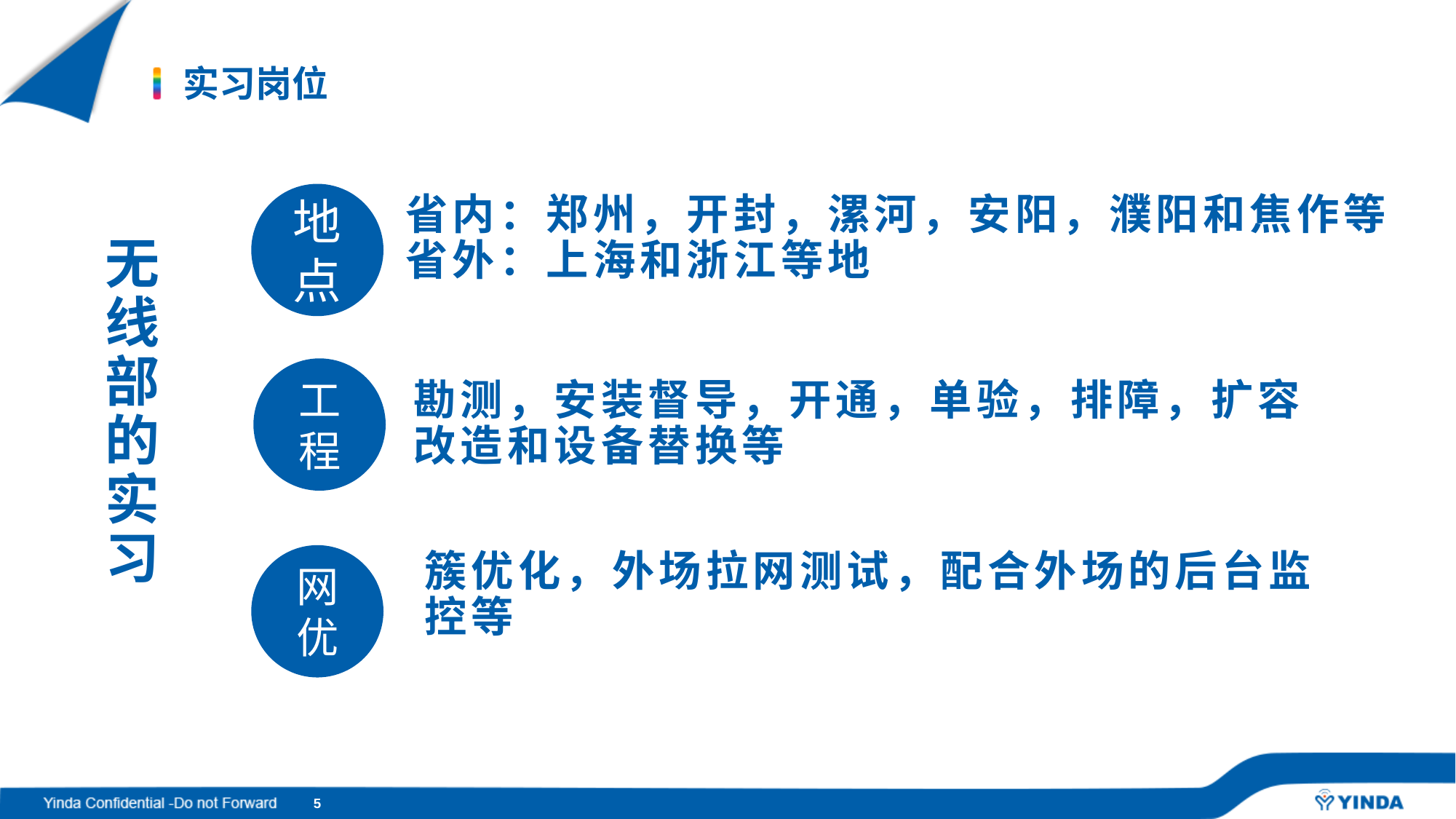

# 实习岗位
无
线
部
的
实
习
地点
省内：郑州，开封，漯河，安阳，濮阳和焦作等
省外：上海和浙江等地
工程
勘测，安装督导，开通，单验，排障，扩容改造和设备替换等
网优
簇优化，外场拉网测试，配合外场的后台监控等
5